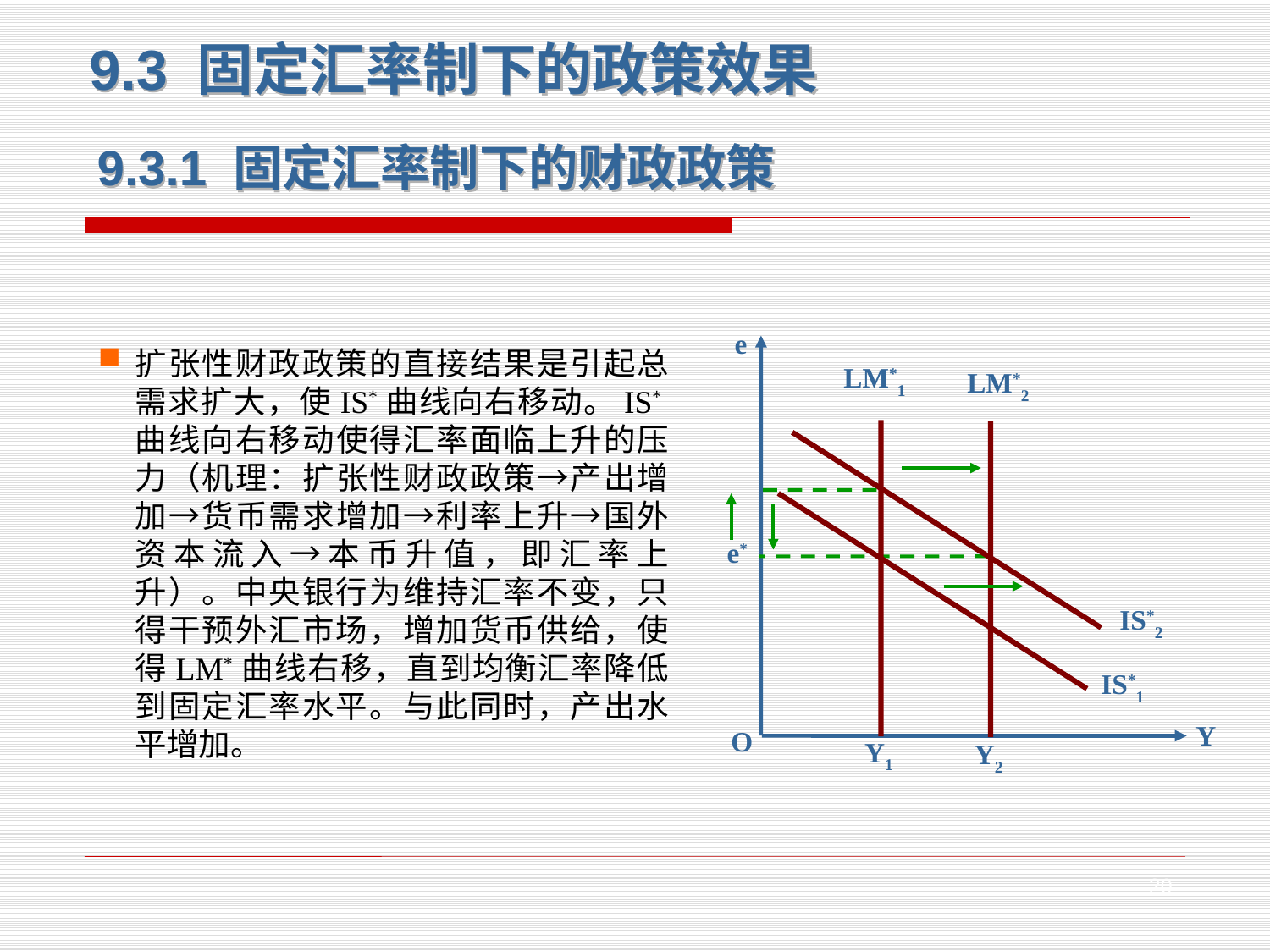

9.3 固定汇率制下的政策效果
9.3.1 固定汇率制下的财政政策
e

LM*1
LM*2

e*

IS*2
IS*1
Y
O
Y1

Y2
扩张性财政政策的直接结果是引起总需求扩大，使IS*曲线向右移动。IS*曲线向右移动使得汇率面临上升的压力（机理：扩张性财政政策→产出增加→货币需求增加→利率上升→国外资本流入→本币升值，即汇率上升）。中央银行为维持汇率不变，只得干预外汇市场，增加货币供给，使得LM*曲线右移，直到均衡汇率降低到固定汇率水平。与此同时，产出水平增加。
20